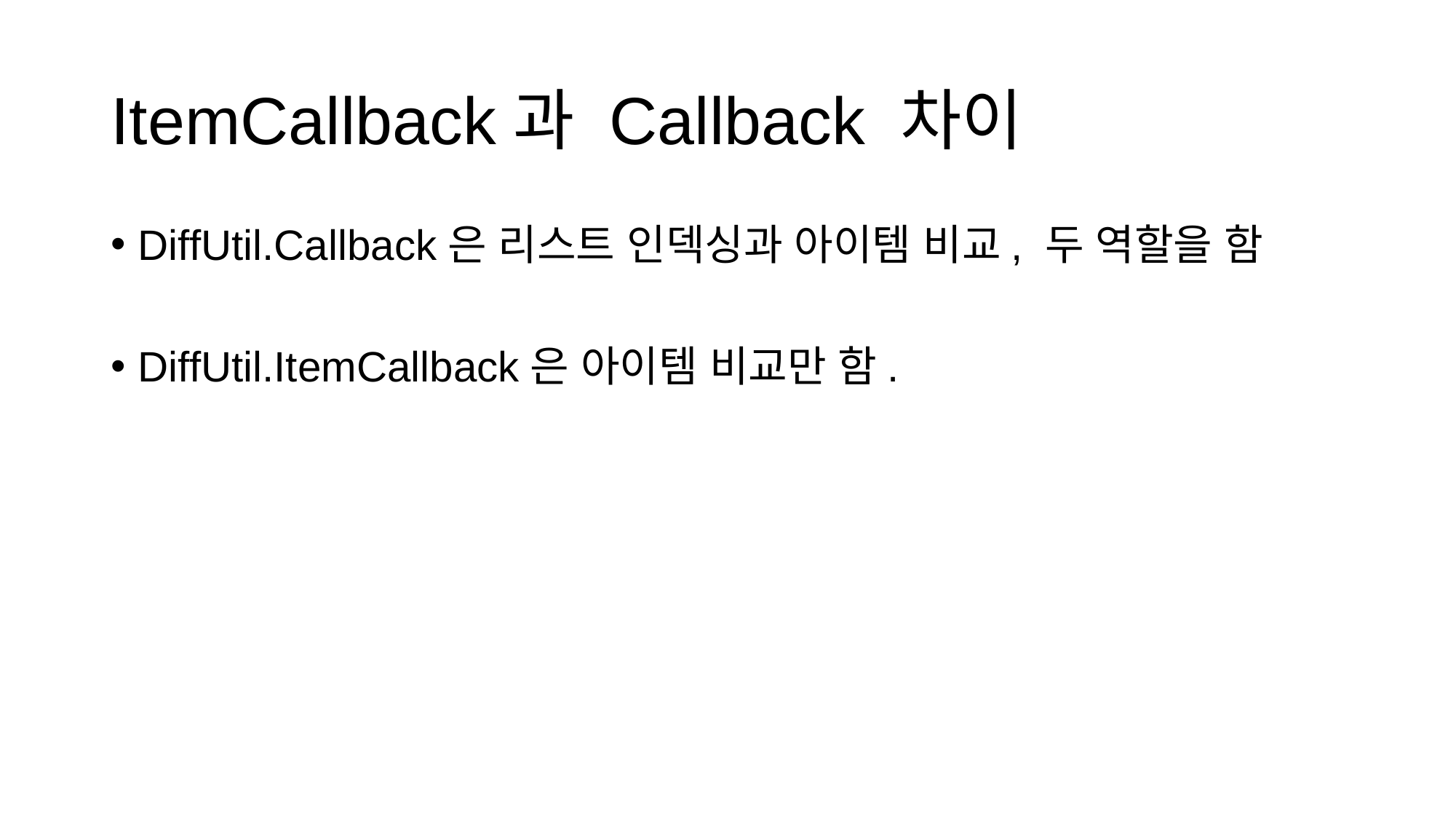

# ItemCallback과 Callback 차이
DiffUtil.Callback은 리스트 인덱싱과 아이템 비교, 두 역할을 함

DiffUtil.ItemCallback은 아이템 비교만 함.